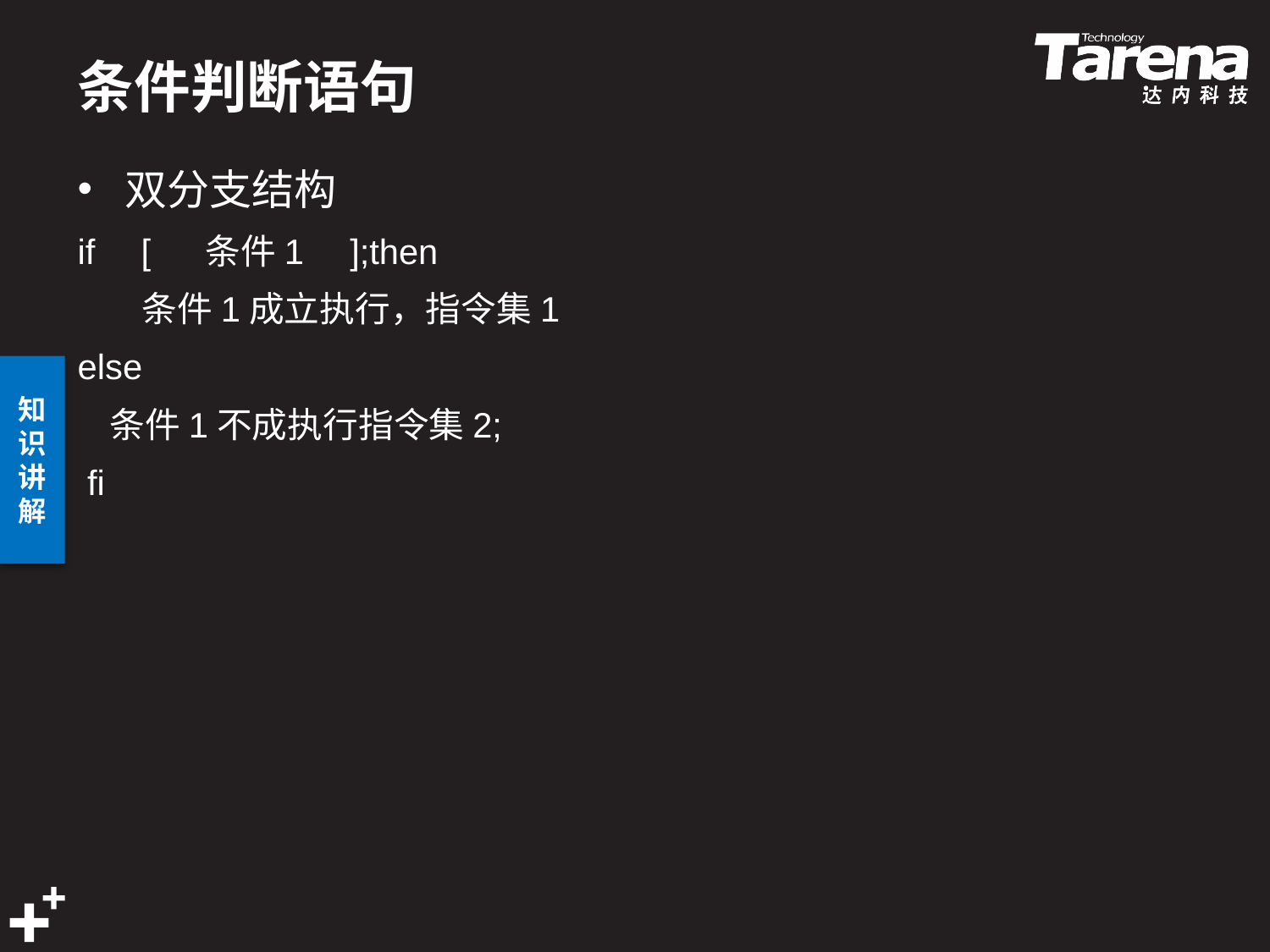

# 条件判断语句
双分支结构
if  [  条件1  ];then 
   条件1成立执行，指令集1 
else 
   条件1不成执行指令集2; 
 fi 